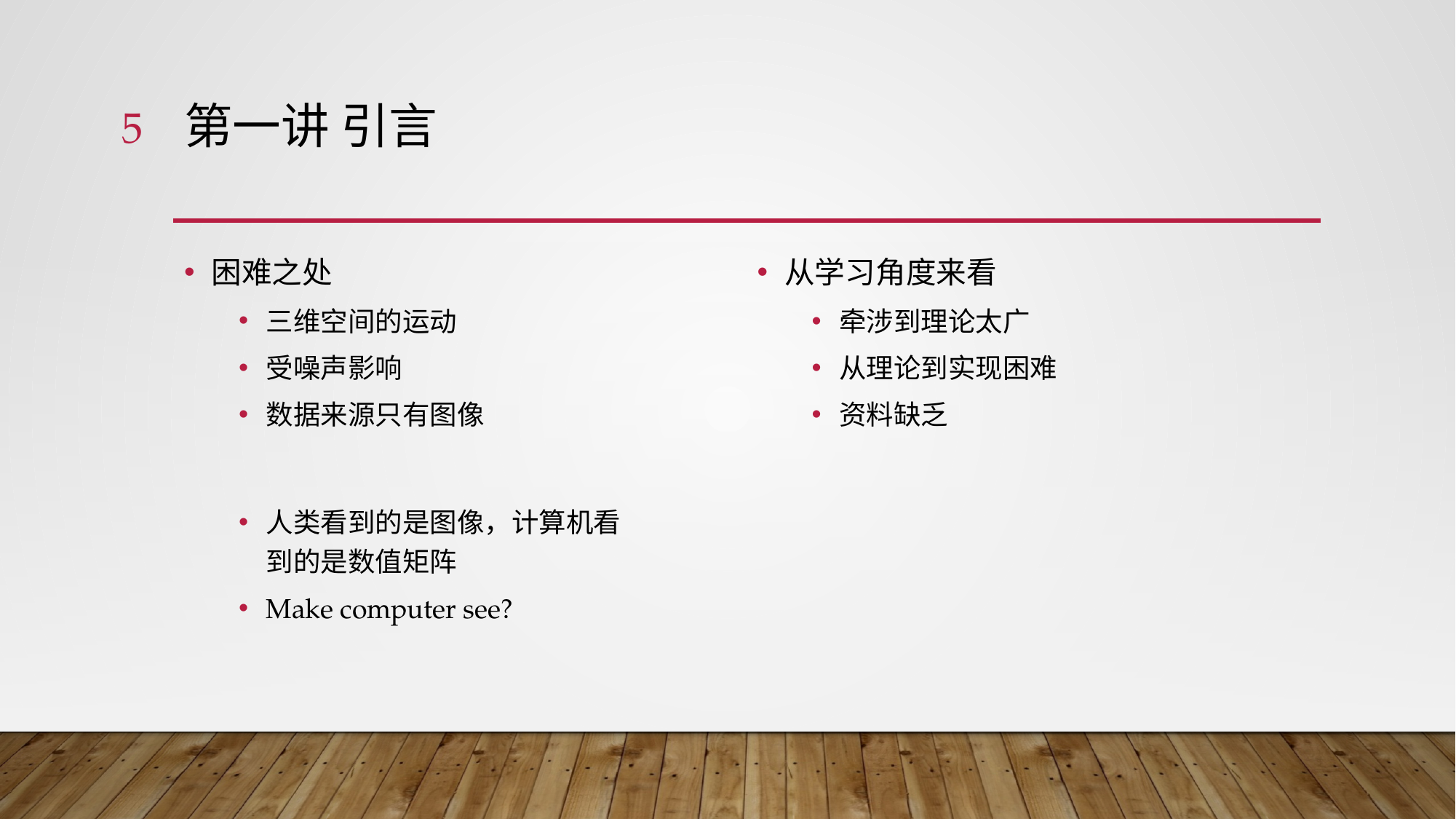

5
# 第一讲 引言
困难之处
三维空间的运动
受噪声影响
数据来源只有图像

人类看到的是图像，计算机看到的是数值矩阵
Make computer see?
从学习角度来看
牵涉到理论太广
从理论到实现困难
资料缺乏